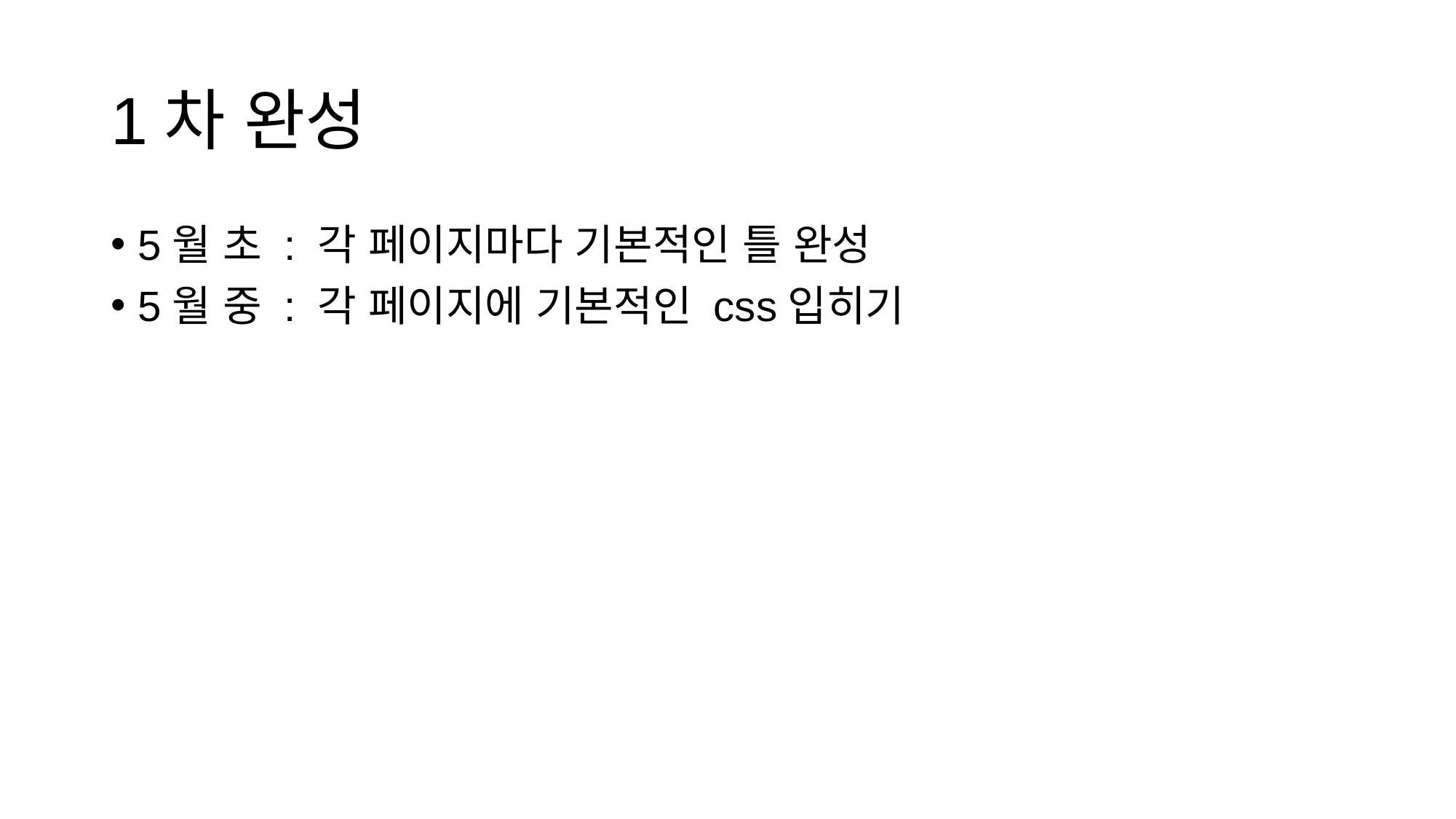

# 1차 완성
5월 초 : 각 페이지마다 기본적인 틀 완성
5월 중 : 각 페이지에 기본적인 css입히기